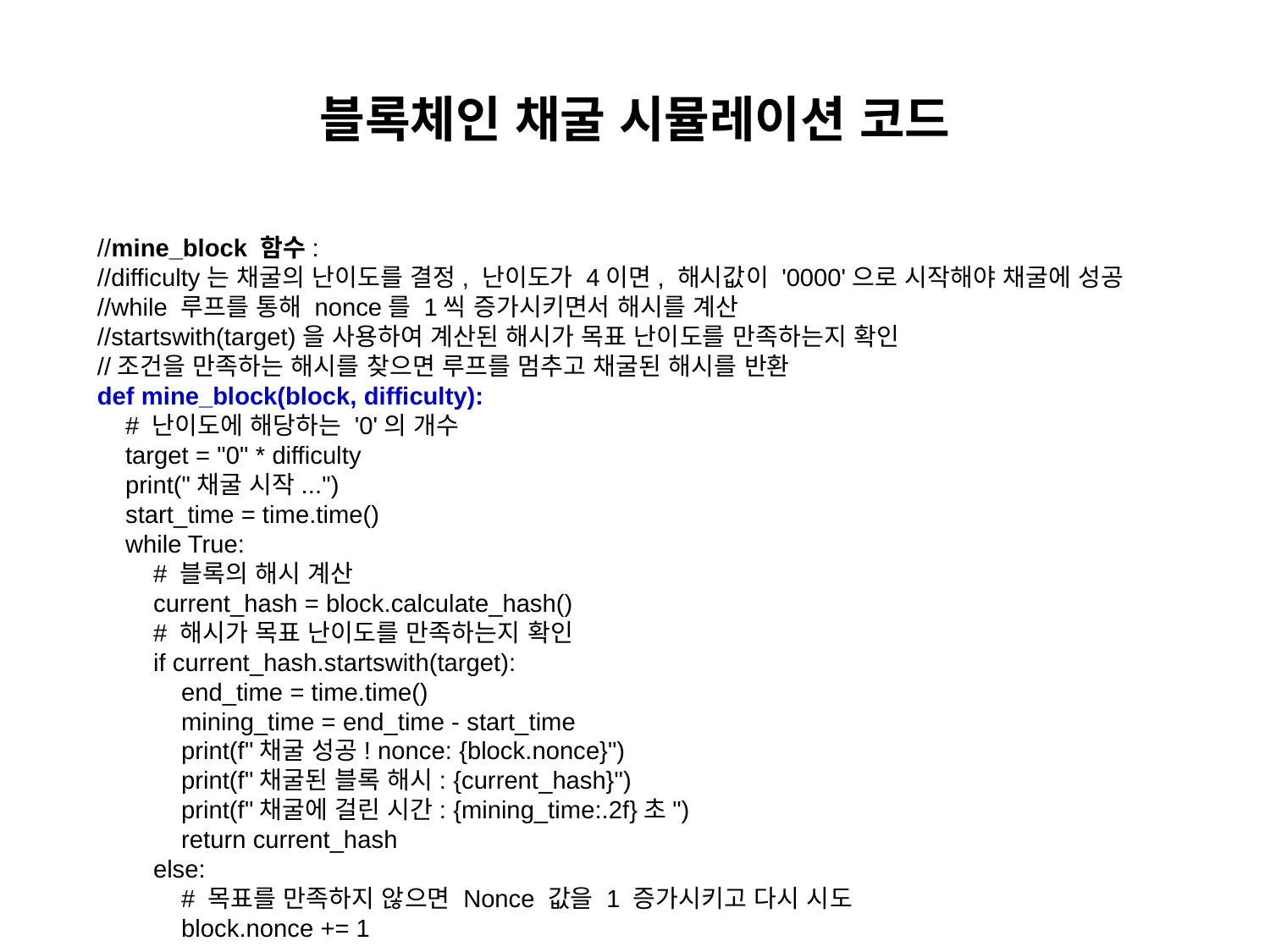

# 블록체인 채굴 시뮬레이션 코드

//mine_block 함수:
//difficulty는 채굴의 난이도를 결정, 난이도가 4이면, 해시값이 '0000'으로 시작해야 채굴에 성공
//while 루프를 통해 nonce를 1씩 증가시키면서 해시를 계산
//startswith(target)을 사용하여 계산된 해시가 목표 난이도를 만족하는지 확인
//조건을 만족하는 해시를 찾으면 루프를 멈추고 채굴된 해시를 반환
def mine_block(block, difficulty):
    # 난이도에 해당하는 '0'의 개수
    target = "0" * difficulty
    print("채굴 시작...")
    start_time = time.time()
    while True:
        # 블록의 해시 계산
        current_hash = block.calculate_hash()
        # 해시가 목표 난이도를 만족하는지 확인
        if current_hash.startswith(target):
            end_time = time.time()
            mining_time = end_time - start_time
            print(f"채굴 성공! nonce: {block.nonce}")
            print(f"채굴된 블록 해시: {current_hash}")
            print(f"채굴에 걸린 시간: {mining_time:.2f}초")
            return current_hash
        else:
            # 목표를 만족하지 않으면 Nonce 값을 1 증가시키고 다시 시도
            block.nonce += 1